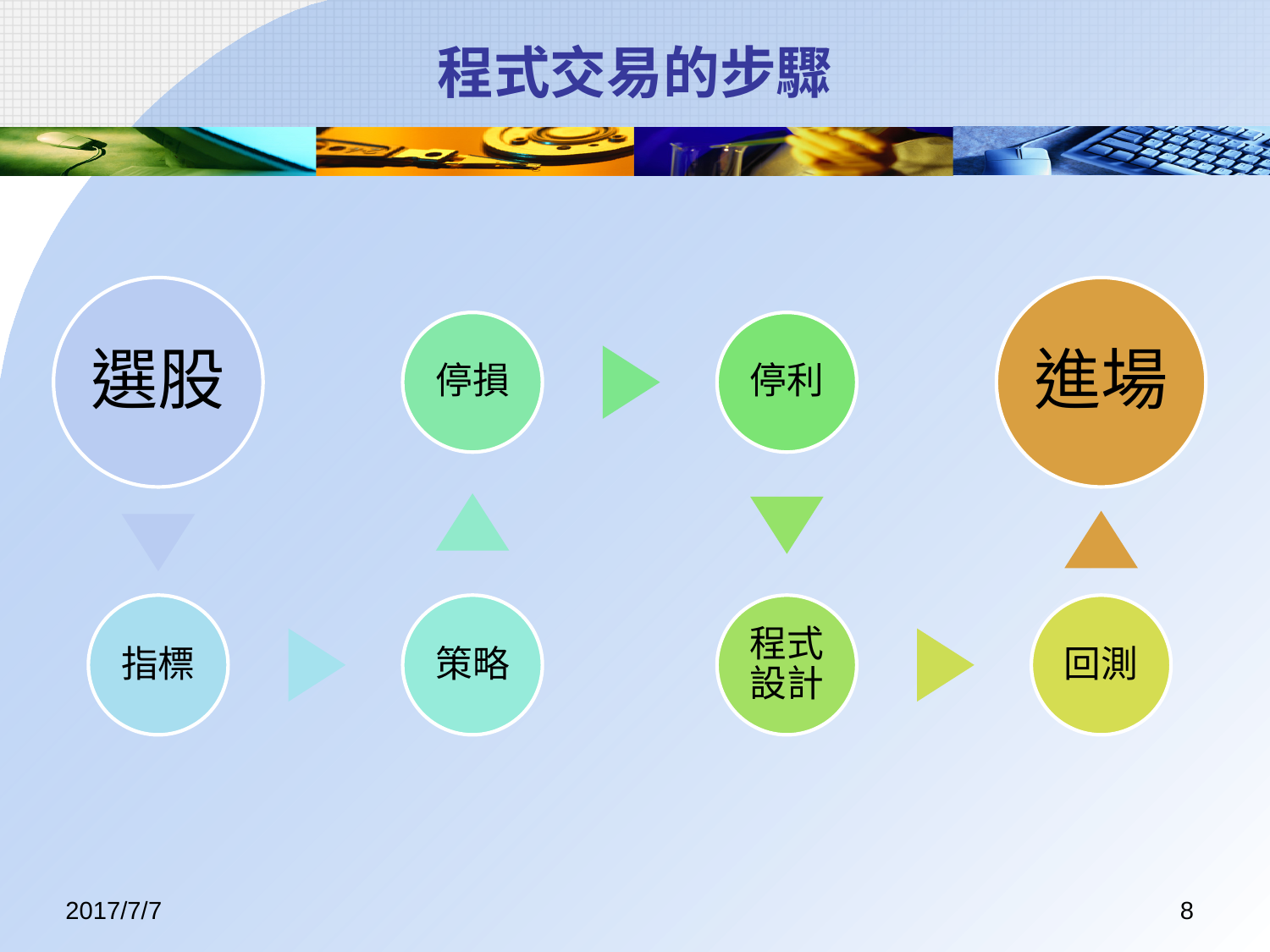

# 程式交易的步驟
選股
指標
策略
停損
停利
程式設計
回測
進場
2017/7/7
8